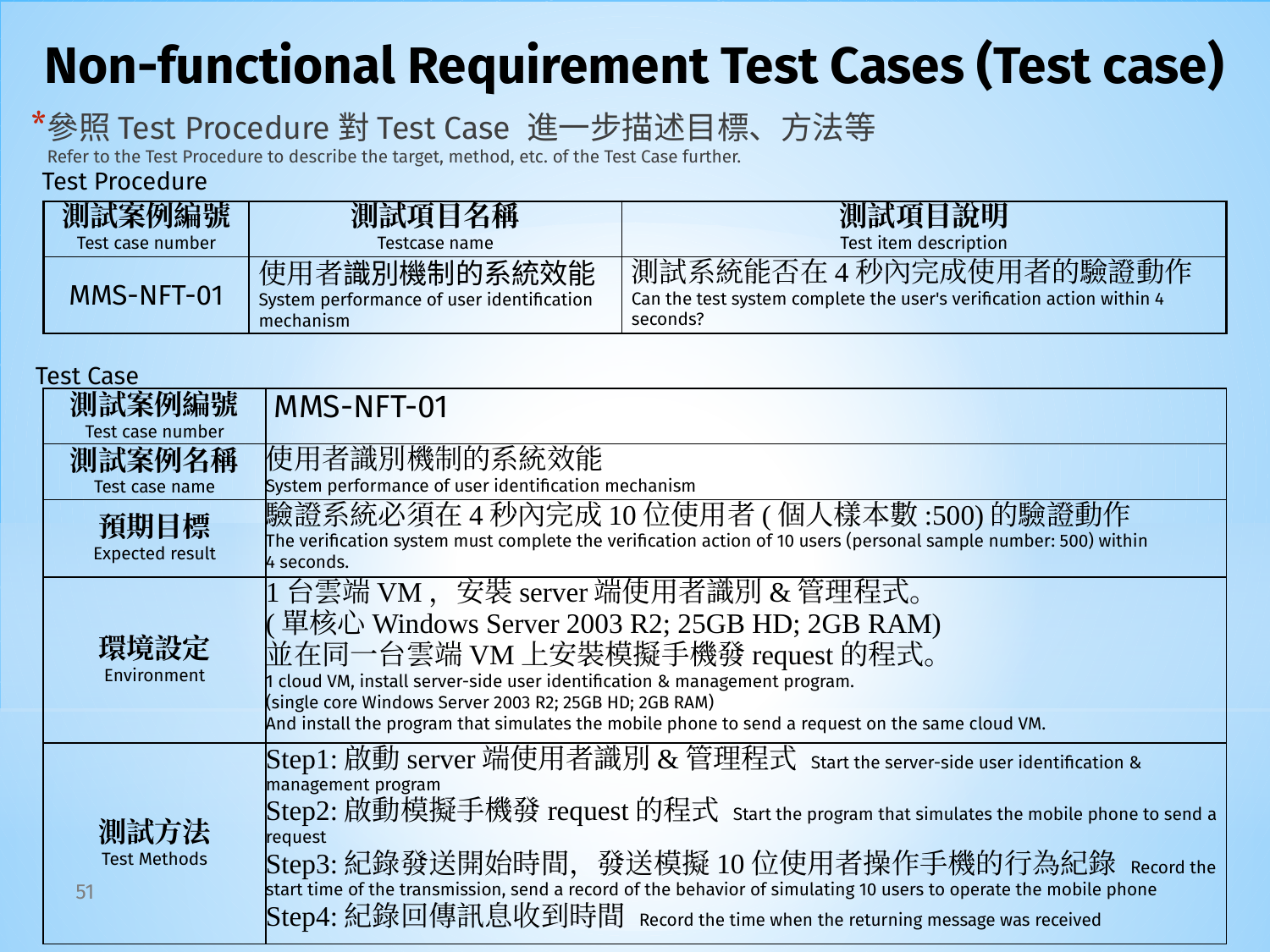

# Non-functional Requirement Test Cases (Test case)
參照Test Procedure對Test Case 進一步描述目標、方法等
Refer to the Test Procedure to describe the target, method, etc. of the Test Case further.
Test Procedure
| 測試案例編號 Test case number | 測試項目名稱 Testcase name | 測試項目說明 Test item description |
| --- | --- | --- |
| MMS-NFT-01 | 使用者識別機制的系統效能 System performance of user identification mechanism | 測試系統能否在4秒內完成使用者的驗證動作 Can the test system complete the user's verification action within 4 seconds? |
  Test Case
| 測試案例編號 Test case number | MMS-NFT-01 |
| --- | --- |
| 測試案例名稱 Test case name | 使用者識別機制的系統效能 System performance of user identification mechanism |
| 預期目標 Expected result | 驗證系統必須在4秒內完成10位使用者(個人樣本數:500)的驗證動作 The verification system must complete the verification action of 10 users (personal sample number: 500) within 4 seconds. |
| 環境設定 Environment | 1台雲端VM，安裝server端使用者識別&管理程式。 (單核心Windows Server 2003 R2; 25GB HD; 2GB RAM) 並在同一台雲端VM上安裝模擬手機發request的程式。 1 cloud VM, install server-side user identification & management program. (single core Windows Server 2003 R2; 25GB HD; 2GB RAM) And install the program that simulates the mobile phone to send a request on the same cloud VM. |
| 測試方法 Test Methods | Step1:啟動server端使用者識別&管理程式 Start the server-side user identification & management program Step2:啟動模擬手機發request的程式 Start the program that simulates the mobile phone to send a request Step3:紀錄發送開始時間，發送模擬10位使用者操作手機的行為紀錄 Record the start time of the transmission, send a record of the behavior of simulating 10 users to operate the mobile phone Step4:紀錄回傳訊息收到時間 Record the time when the returning message was received |
51